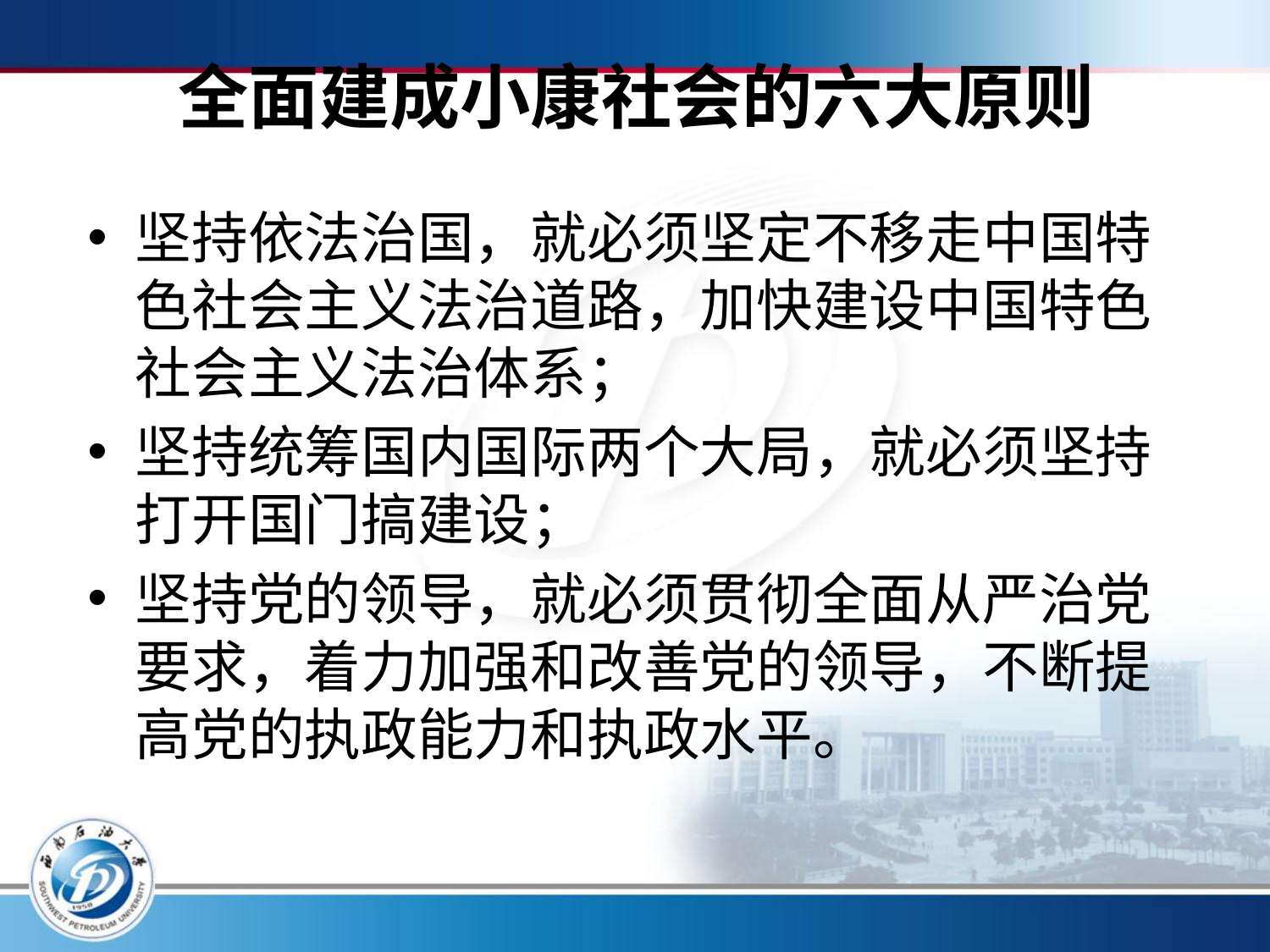

# 全面建成小康社会的六大原则
坚持依法治国，就必须坚定不移走中国特色社会主义法治道路，加快建设中国特色社会主义法治体系；
坚持统筹国内国际两个大局，就必须坚持打开国门搞建设；
坚持党的领导，就必须贯彻全面从严治党要求，着力加强和改善党的领导，不断提高党的执政能力和执政水平。